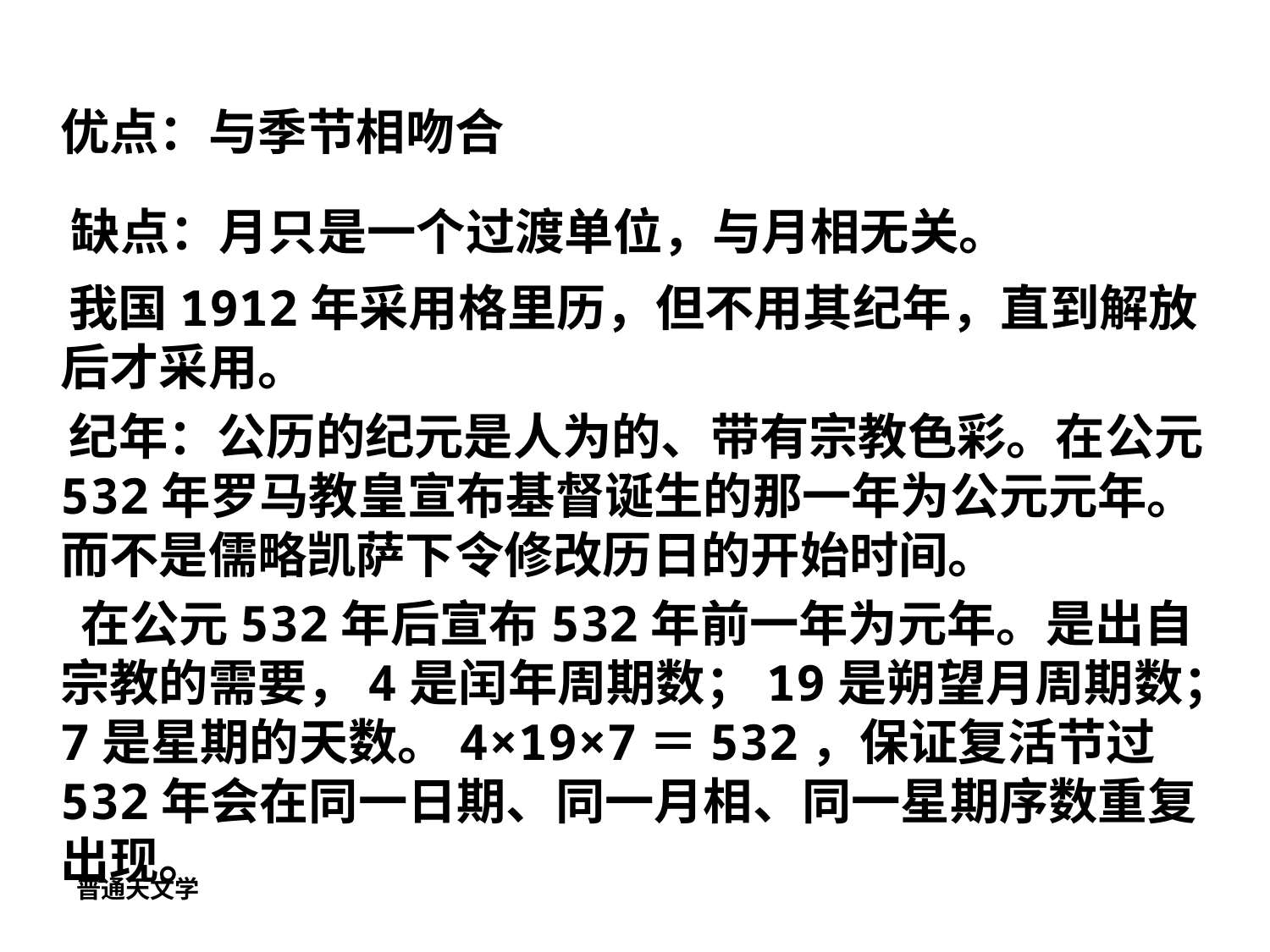

# 优点：与季节相吻合
  缺点：月只是一个过渡单位，与月相无关。
    我国1912年采用格里历，但不用其纪年，直到解放后才采用。
    纪年：公历的纪元是人为的、带有宗教色彩。在公元532年罗马教皇宣布基督诞生的那一年为公元元年。而不是儒略凯萨下令修改历日的开始时间。
     在公元532年后宣布532年前一年为元年。是出自宗教的需要，4是闰年周期数；19是朔望月周期数；7是星期的天数。4×19×7＝532，保证复活节过532年会在同一日期、同一月相、同一星期序数重复出现。
普通天文学